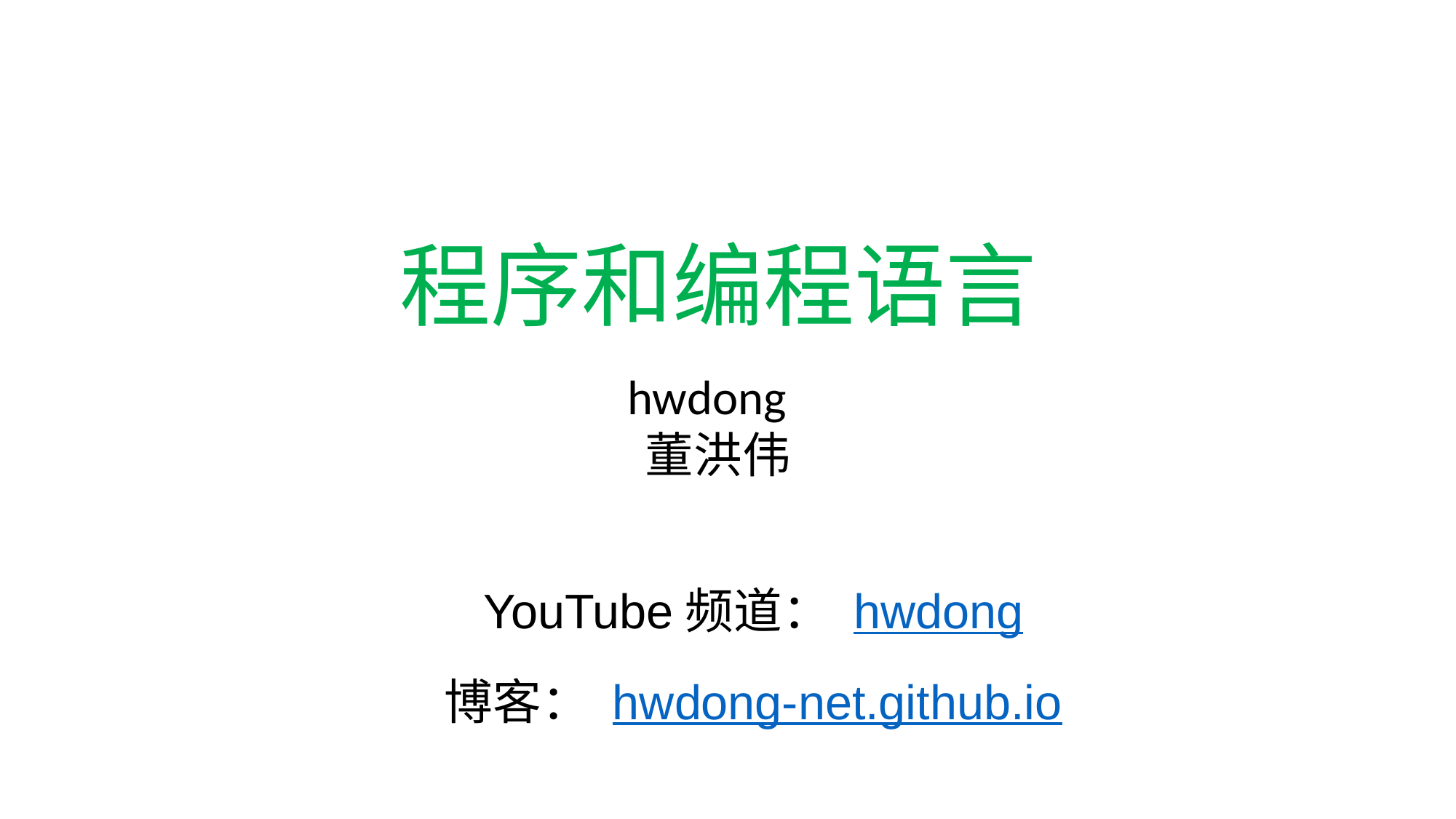

# 程序和编程语言
hwdong
董洪伟
YouTube频道： hwdong
博客： hwdong-net.github.io